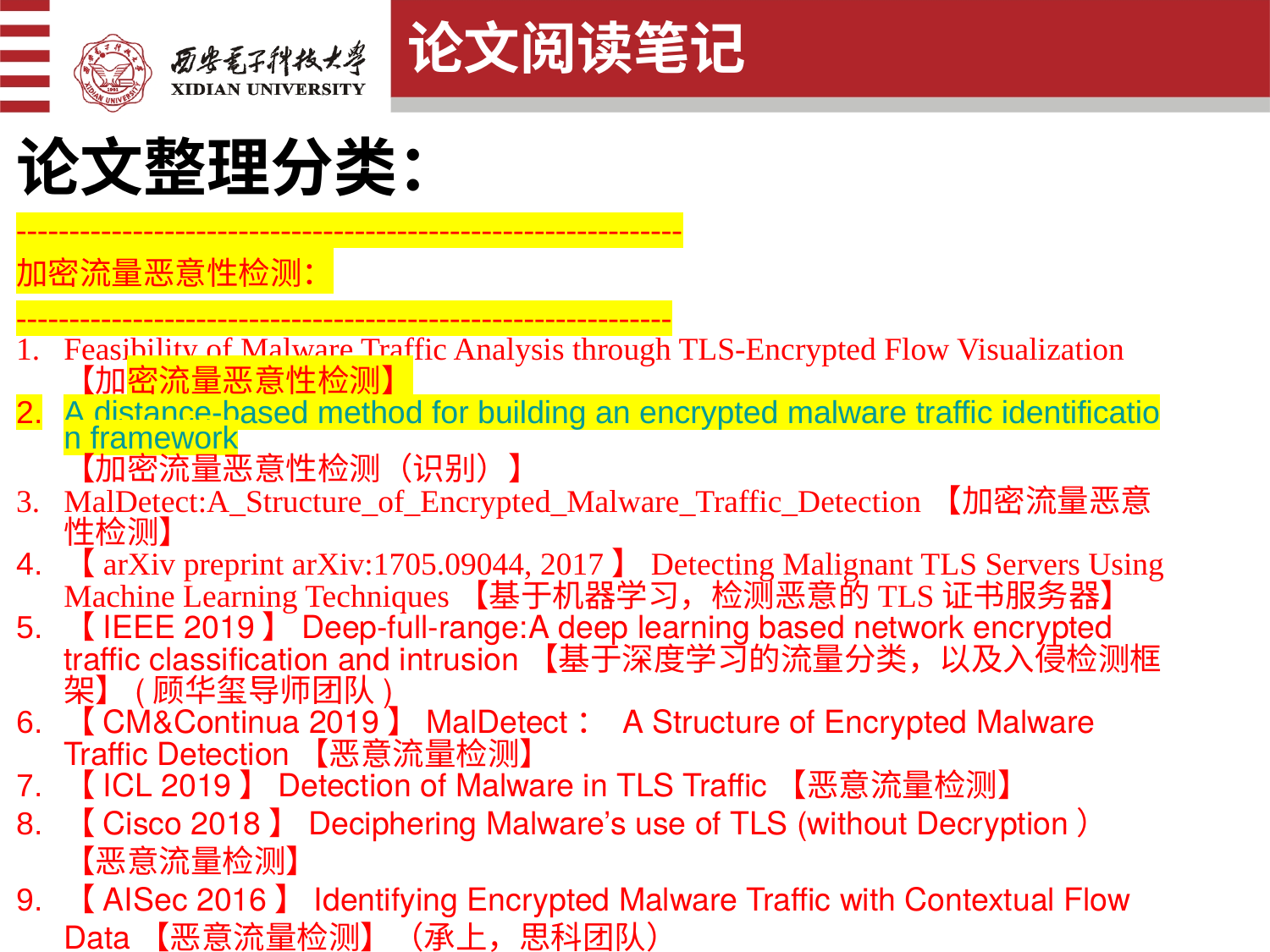

论文阅读笔记

论文整理分类：
---------------------------------------------------------------
加密流量恶意性检测：
--------------------------------------------------------------
Feasibility of Malware Traffic Analysis through TLS-Encrypted Flow Visualization【加密流量恶意性检测】
A distance-based method for building an encrypted malware traffic identification framework【加密流量恶意性检测（识别）】
MalDetect:A_Structure_of_Encrypted_Malware_Traffic_Detection【加密流量恶意性检测】
【arXiv preprint arXiv:1705.09044, 2017】Detecting Malignant TLS Servers Using Machine Learning Techniques【基于机器学习，检测恶意的TLS证书服务器】
【IEEE 2019】Deep-full-range:A deep learning based network encrypted traffic classification and intrusion【基于深度学习的流量分类，以及入侵检测框架】(顾华玺导师团队)
【CM&Continua 2019】MalDetect： A Structure of Encrypted Malware Traffic Detection【恶意流量检测】
【ICL 2019】Detection of Malware in TLS Traffic【恶意流量检测】
【Cisco 2018】Deciphering Malware’s use of TLS (without Decryption）【恶意流量检测】
【AISec 2016】Identifying Encrypted Malware Traffic with Contextual Flow Data【恶意流量检测】（承上，思科团队）